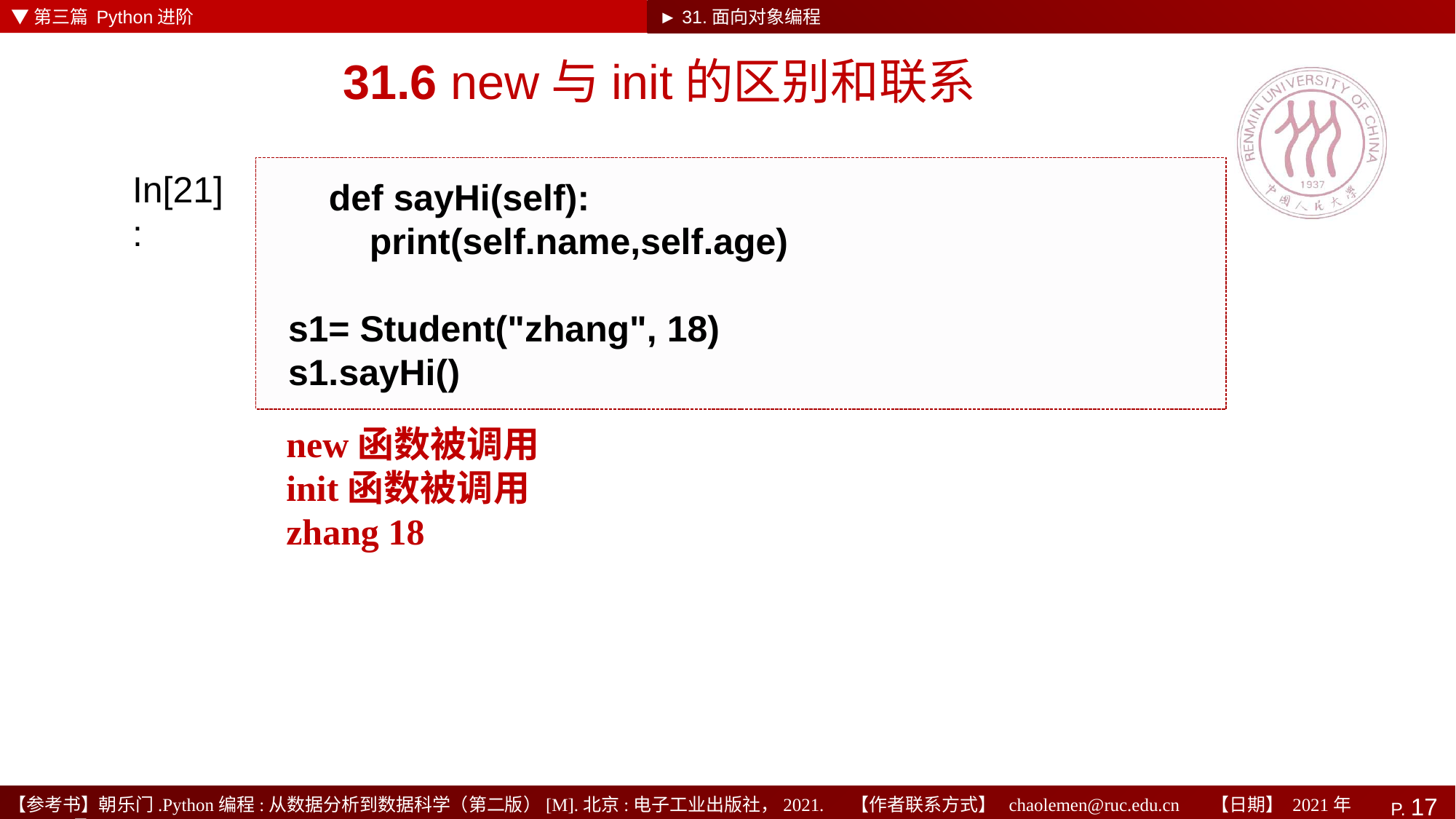

▼第三篇 Python进阶
► 31.面向对象编程
# 31.6 new与init的区别和联系
    def sayHi(self):
        print(self.name,self.age)

s1= Student("zhang", 18)
s1.sayHi()
In[21]:

new函数被调用
init函数被调用
zhang 18